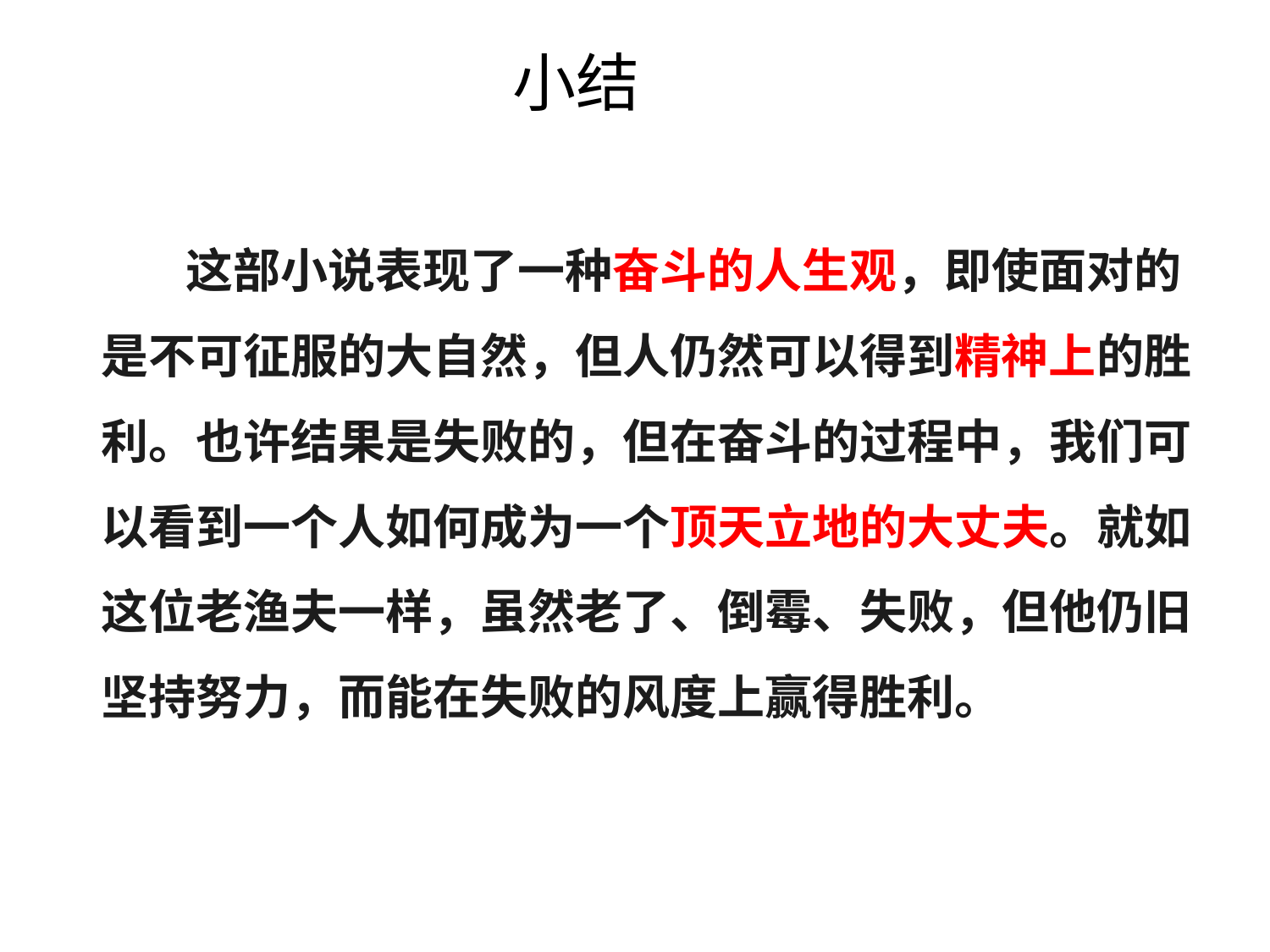

# 小结
           这部小说表现了一种奋斗的人生观，即使面对的是不可征服的大自然，但人仍然可以得到精神上的胜利。也许结果是失败的，但在奋斗的过程中，我们可以看到一个人如何成为一个顶天立地的大丈夫。就如这位老渔夫一样，虽然老了、倒霉、失败，但他仍旧坚持努力，而能在失败的风度上赢得胜利。